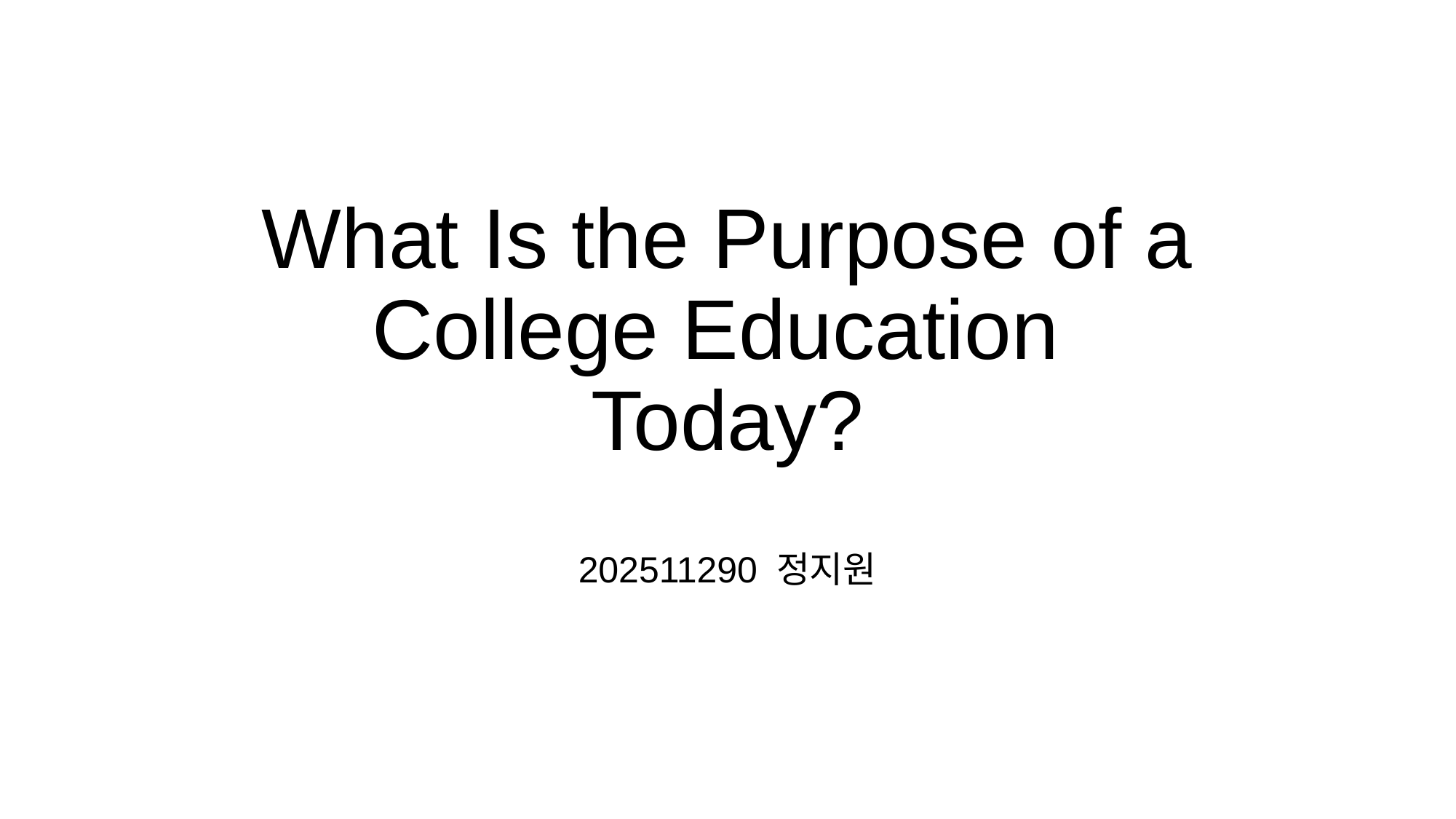

# What Is the Purpose of a College Education Today?

202511290 정지원